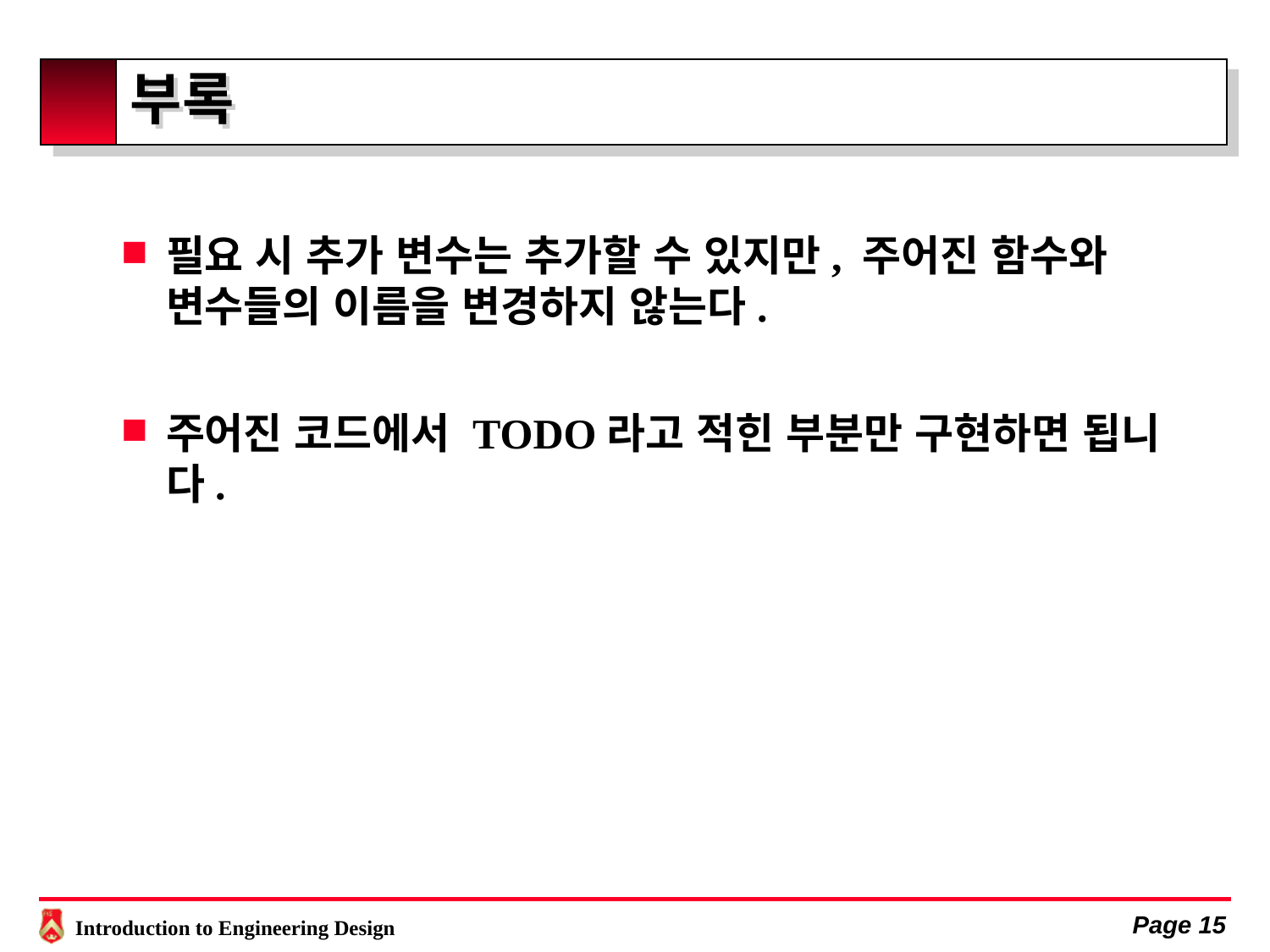

# 부록

필요 시 추가 변수는 추가할 수 있지만, 주어진 함수와 변수들의 이름을 변경하지 않는다.

주어진 코드에서 TODO라고 적힌 부분만 구현하면 됩니다.

Page 15